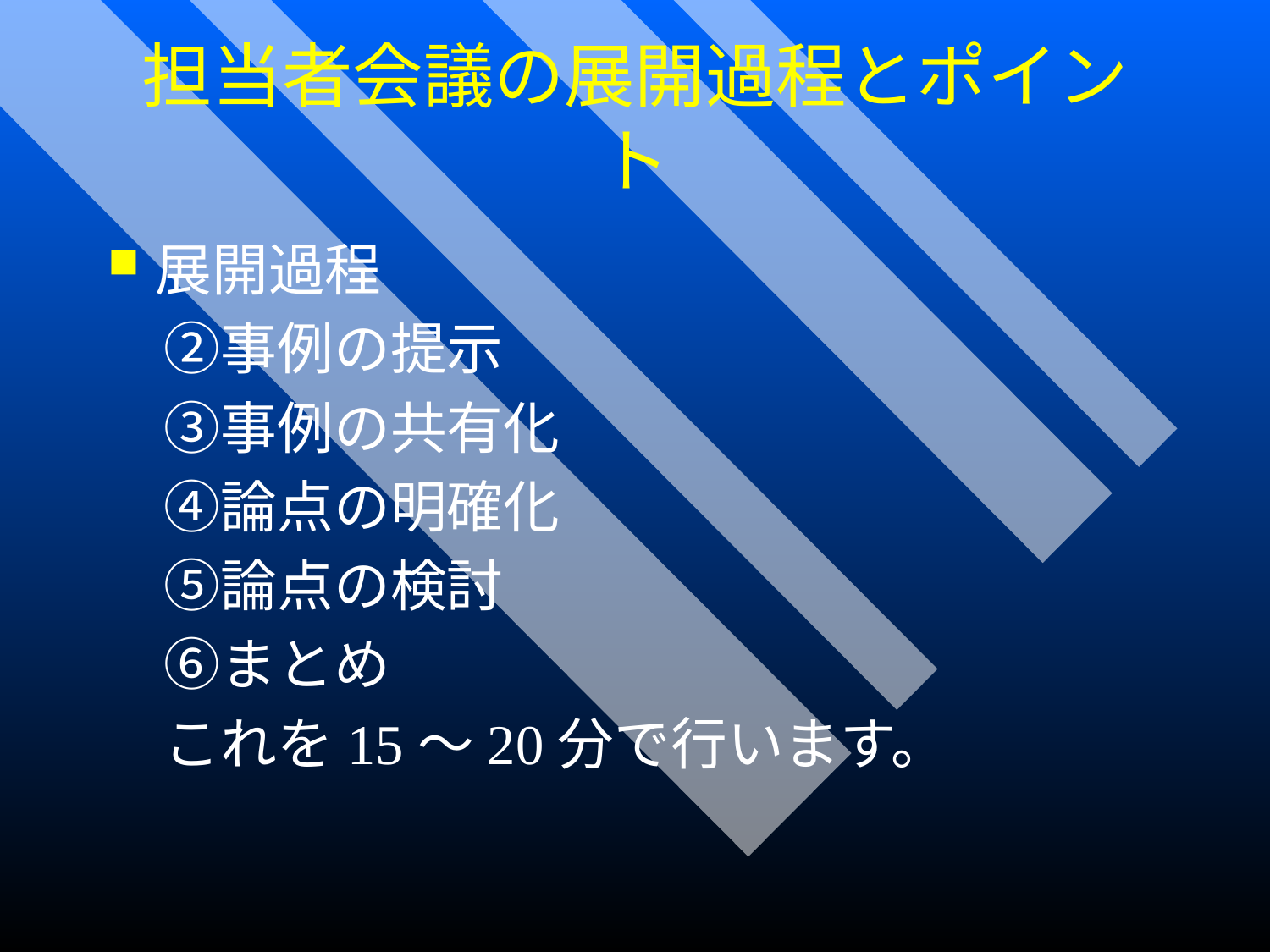

担当者会議の展開過程とポイント
展開過程
　②事例の提示
　③事例の共有化
　④論点の明確化
　⑤論点の検討
　⑥まとめ
　これを15～20分で行います。